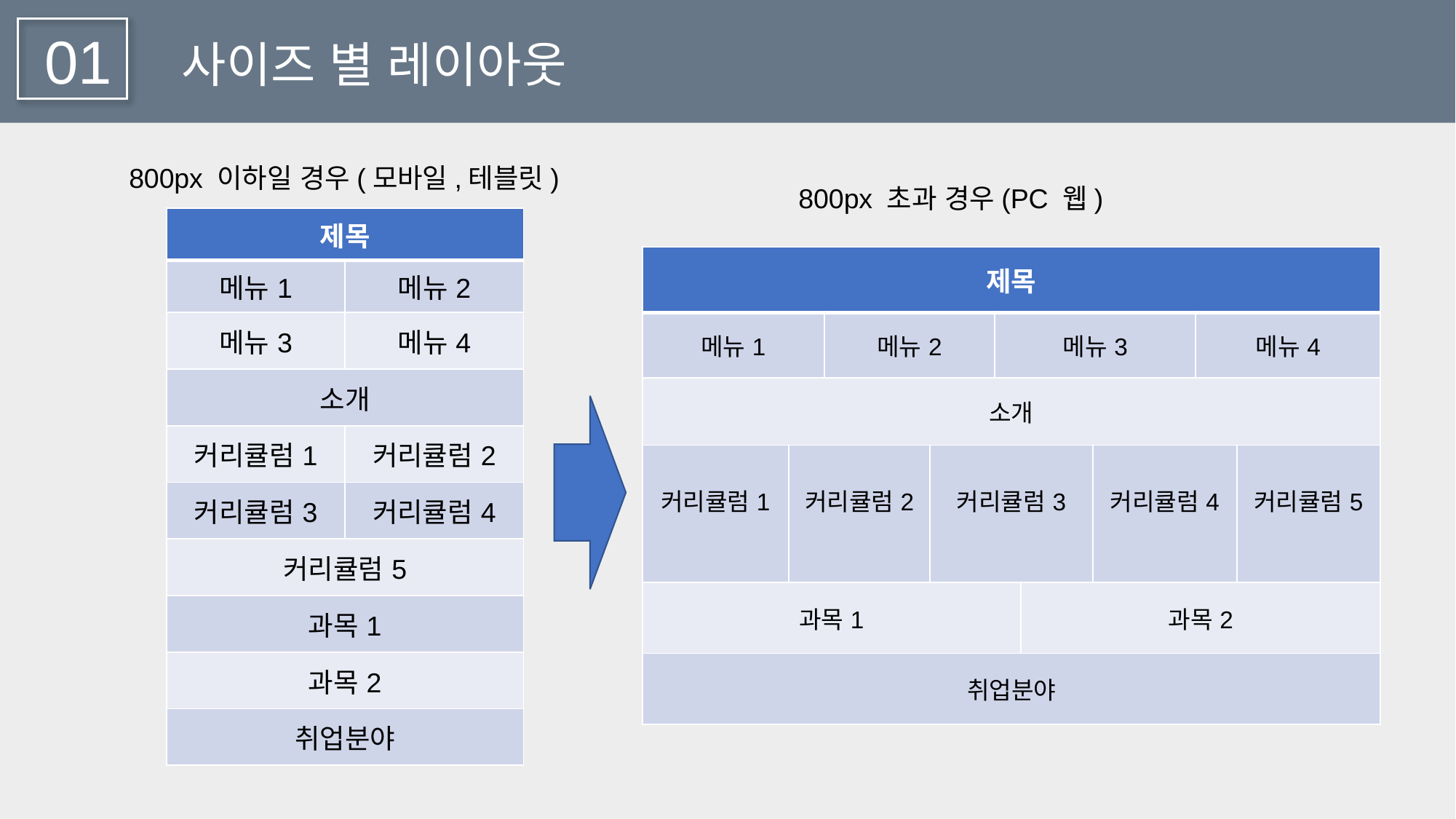

01
사이즈 별 레이아웃
800px 이하일 경우(모바일,테블릿)
800px 초과 경우(PC 웹)
| 제목 |  |
| --- | --- |
| 메뉴1 | 메뉴2 |
| 메뉴3 | 메뉴4 |
| 소개 |  |
| 커리큘럼1 | 커리큘럼2 |
| 커리큘럼3 | 커리큘럼4 |
| 커리큘럼5 |  |
| 과목1 |  |
| 과목2 |  |
| 취업분야 |  |
| 제목 |  |  |  |  |  |  |  |  |
| --- | --- | --- | --- | --- | --- | --- | --- | --- |
| 메뉴1 |  | 메뉴2 |  | 메뉴3 |  |  | 메뉴4 |  |
| 소개 |  |  |  |  |  |  |  |  |
| 커리큘럼1 | 커리큘럼2 |  | 커리큘럼3 |  |  | 커리큘럼4 |  | 커리큘럼5 |
| 과목1 |  |  |  |  | 과목2 |  |  |  |
| 취업분야 |  |  |  |  |  |  |  |  |